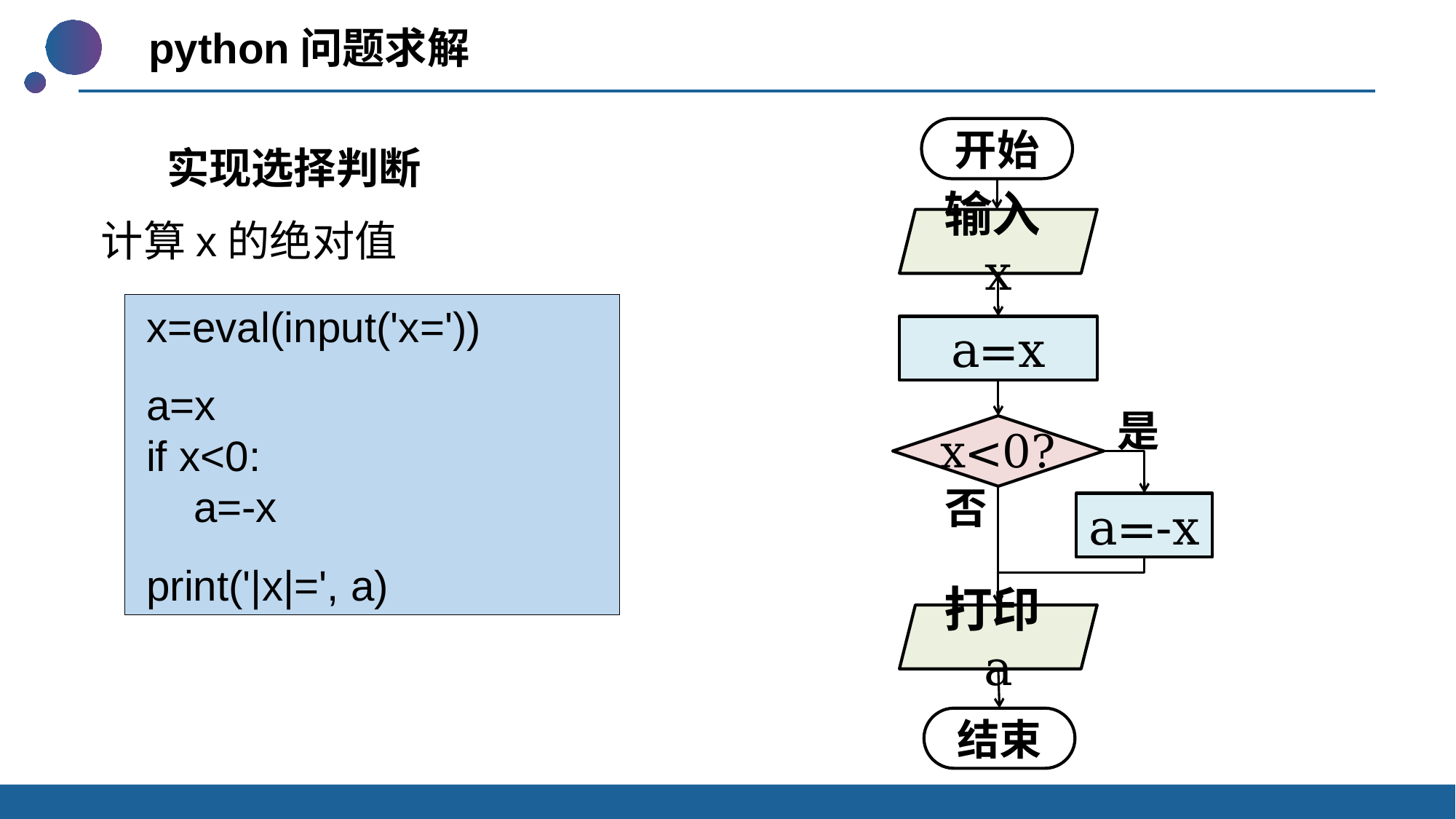

python问题求解

   实现选择判断
开始
输入x
a=x
是

x<0?
否
a=-x
打印a
结束
计算x的绝对值

x=eval(input('x='))
a=x
if x<0:
    a=-x
print('|x|=', a)

26